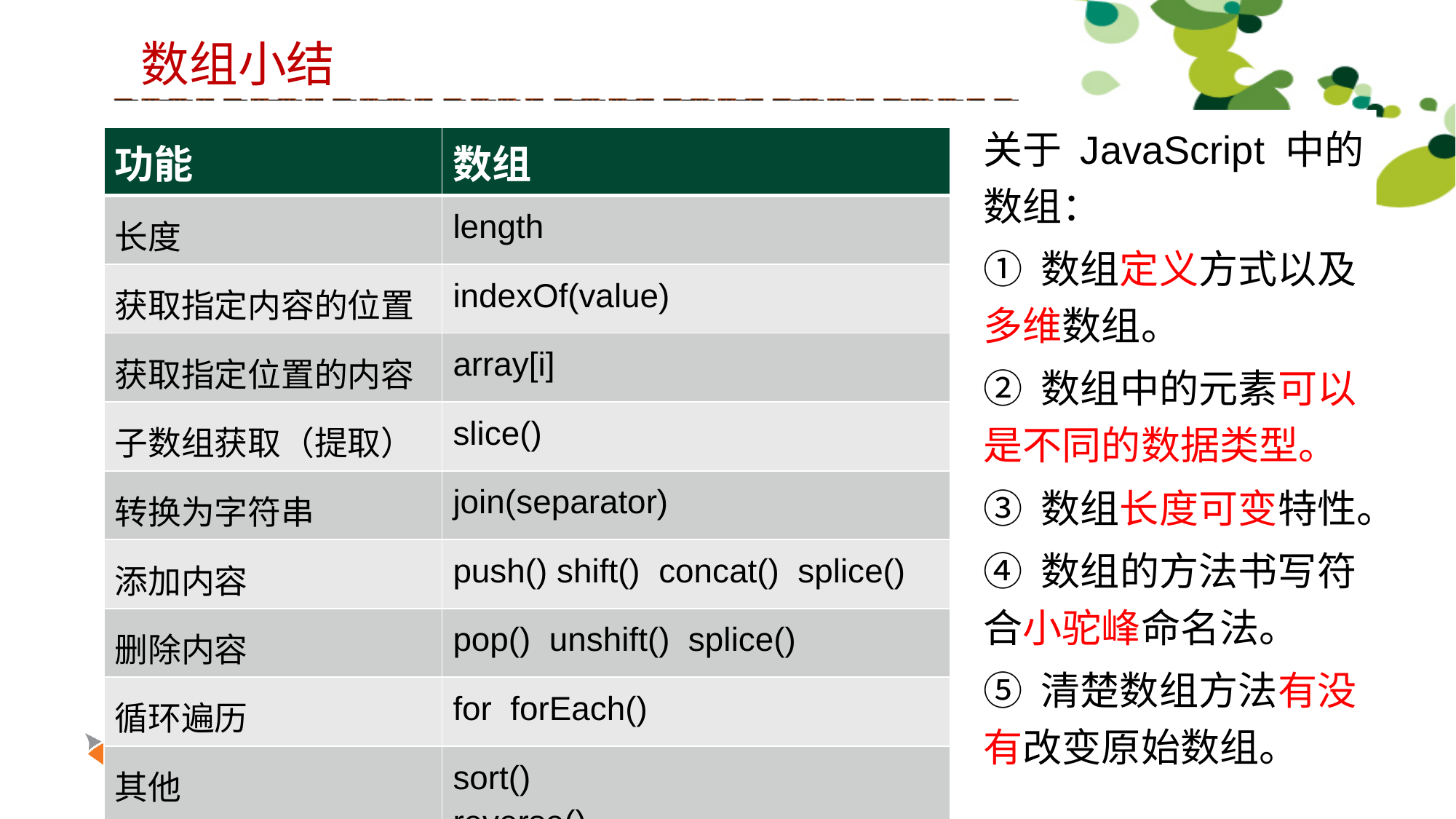

数组小结
关于 JavaScript 中的数组：
① 数组定义方式以及多维数组。
② 数组中的元素可以是不同的数据类型。
③ 数组长度可变特性。
④ 数组的方法书写符合小驼峰命名法。
⑤ 清楚数组方法有没有改变原始数组。
| 功能 | 数组 |
| --- | --- |
| 长度 | length |
| 获取指定内容的位置 | indexOf(value) |
| 获取指定位置的内容 | array[i] |
| 子数组获取（提取） | slice() |
| 转换为字符串 | join(separator) |
| 添加内容 | push() shift() concat() splice() |
| 删除内容 | pop() unshift() splice() |
| 循环遍历 | for forEach() |
| 其他 | sort() reverse() |